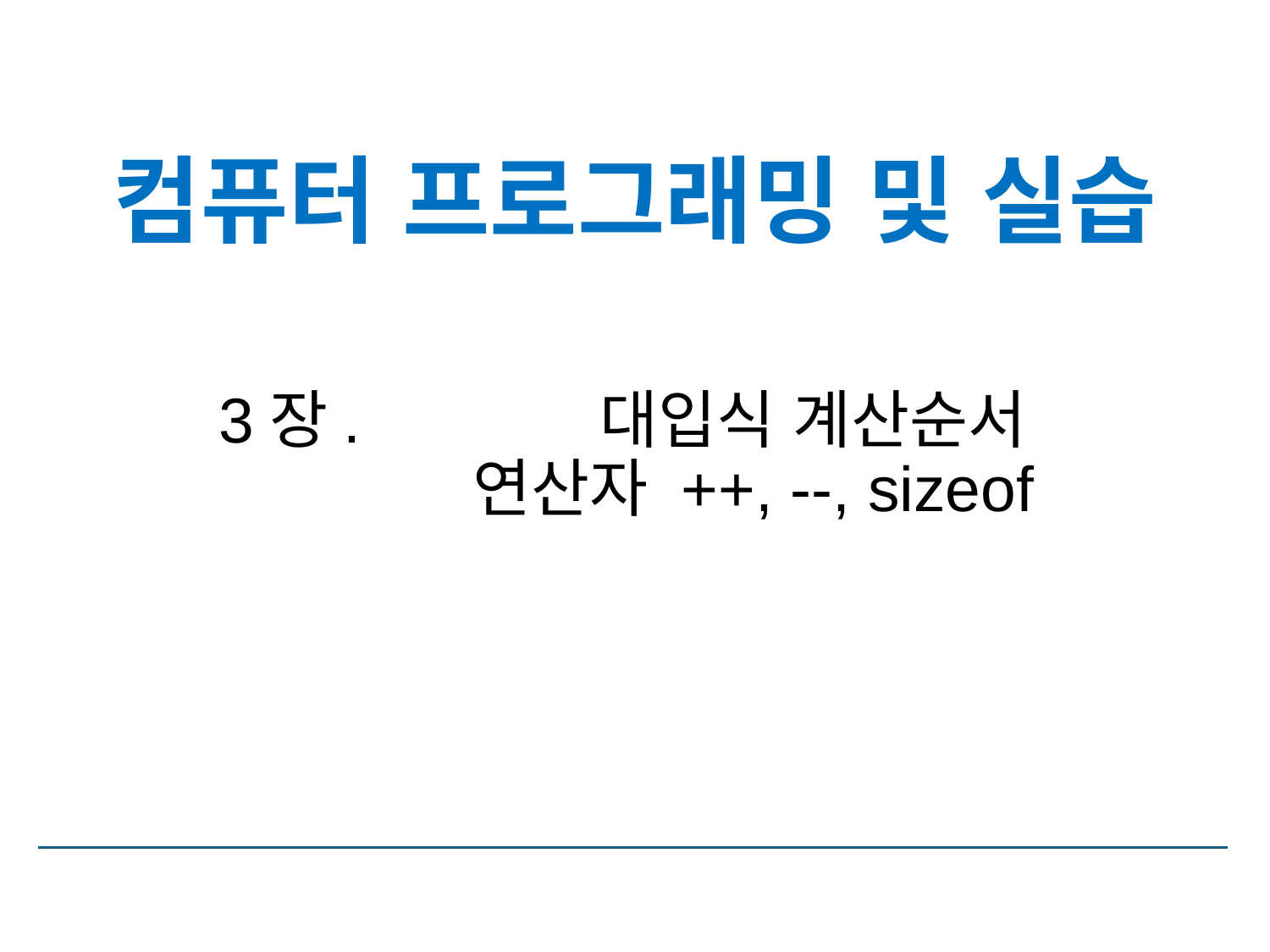

# 컴퓨터 프로그래밍 및 실습
3장.		대입식 계산순서
		연산자 ++, --, sizeof